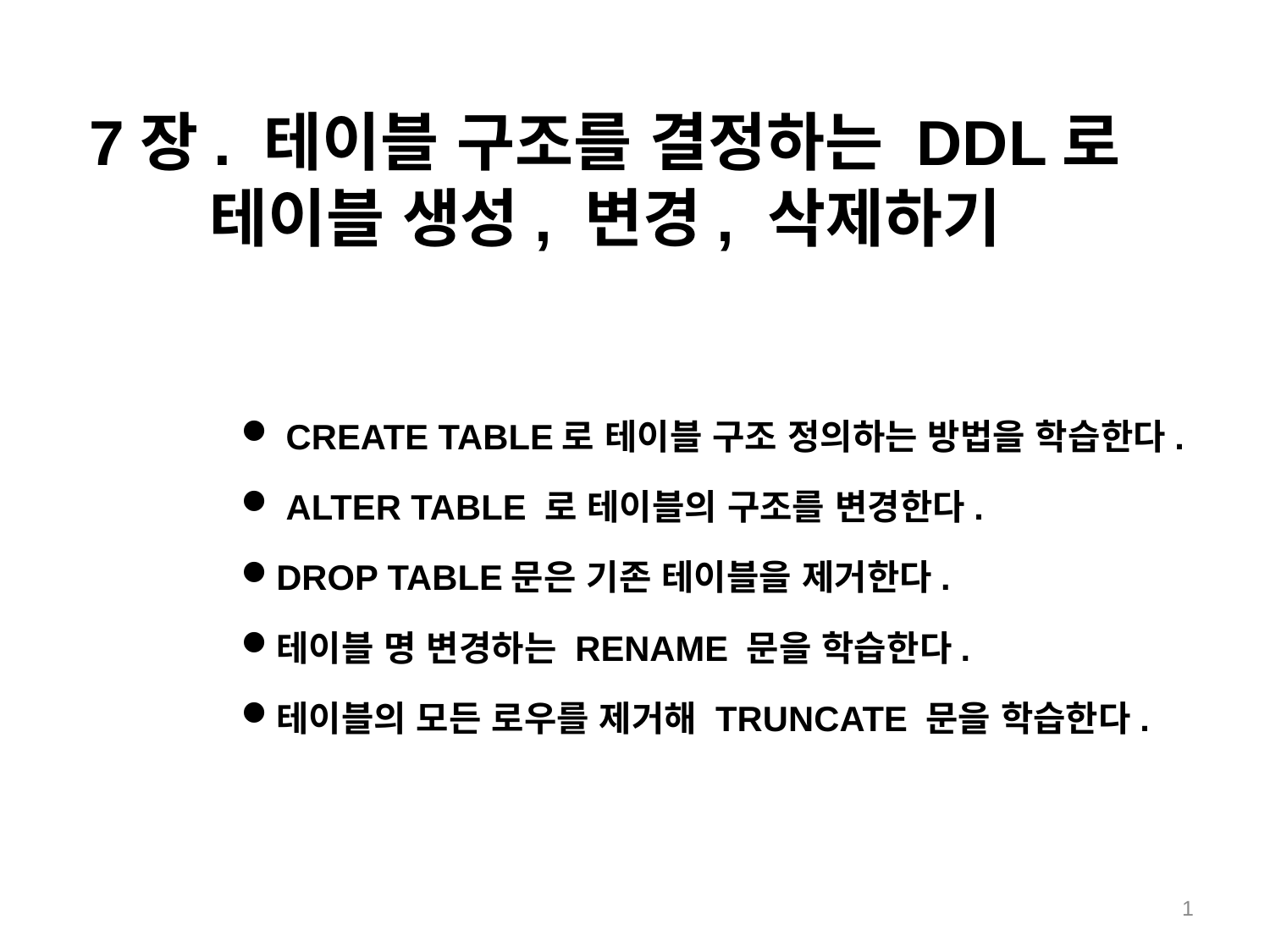

# 7장. 테이블 구조를 결정하는 DDL로 테이블 생성, 변경, 삭제하기
 CREATE TABLE로 테이블 구조 정의하는 방법을 학습한다.
 ALTER TABLE 로 테이블의 구조를 변경한다.
DROP TABLE문은 기존 테이블을 제거한다.
테이블 명 변경하는 RENAME 문을 학습한다.
테이블의 모든 로우를 제거해 TRUNCATE 문을 학습한다.

1